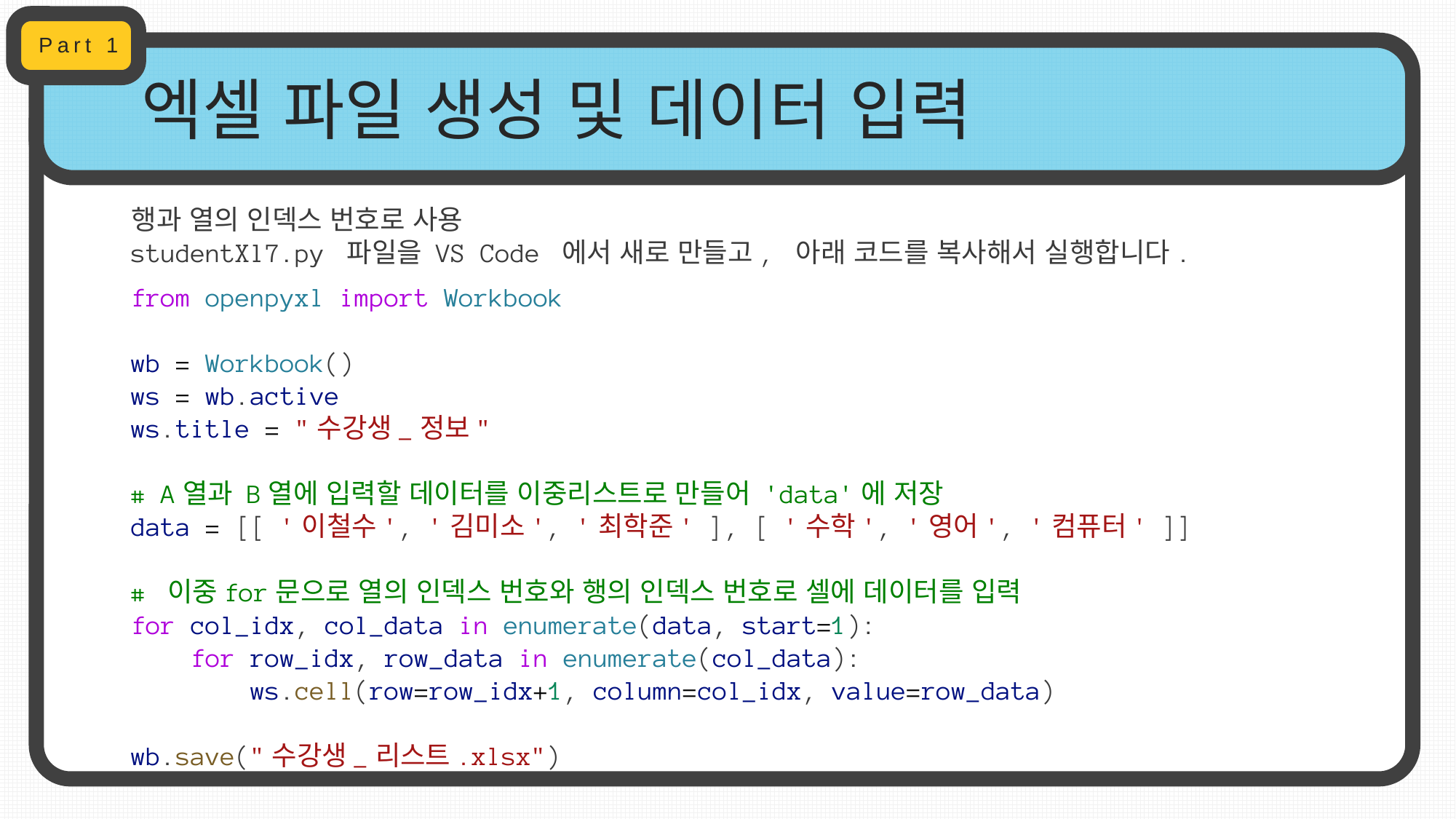

Part 1

엑셀 파일 생성 및 데이터 입력
행과 열의 인덱스 번호로 사용
studentXl7.py 파일을 VS Code 에서 새로 만들고, 아래 코드를 복사해서 실행합니다.
from openpyxl import Workbook
wb = Workbook()
ws = wb.active
ws.title = "수강생_정보"
# A열과 B열에 입력할 데이터를 이중리스트로 만들어 'data'에 저장
data = [[ '이철수', '김미소', '최학준' ], [ '수학', '영어', '컴퓨터' ]]
# 이중for문으로 열의 인덱스 번호와 행의 인덱스 번호로 셀에 데이터를 입력
for col_idx, col_data in enumerate(data, start=1):
    for row_idx, row_data in enumerate(col_data):
        ws.cell(row=row_idx+1, column=col_idx, value=row_data)
wb.save("수강생_리스트.xlsx")